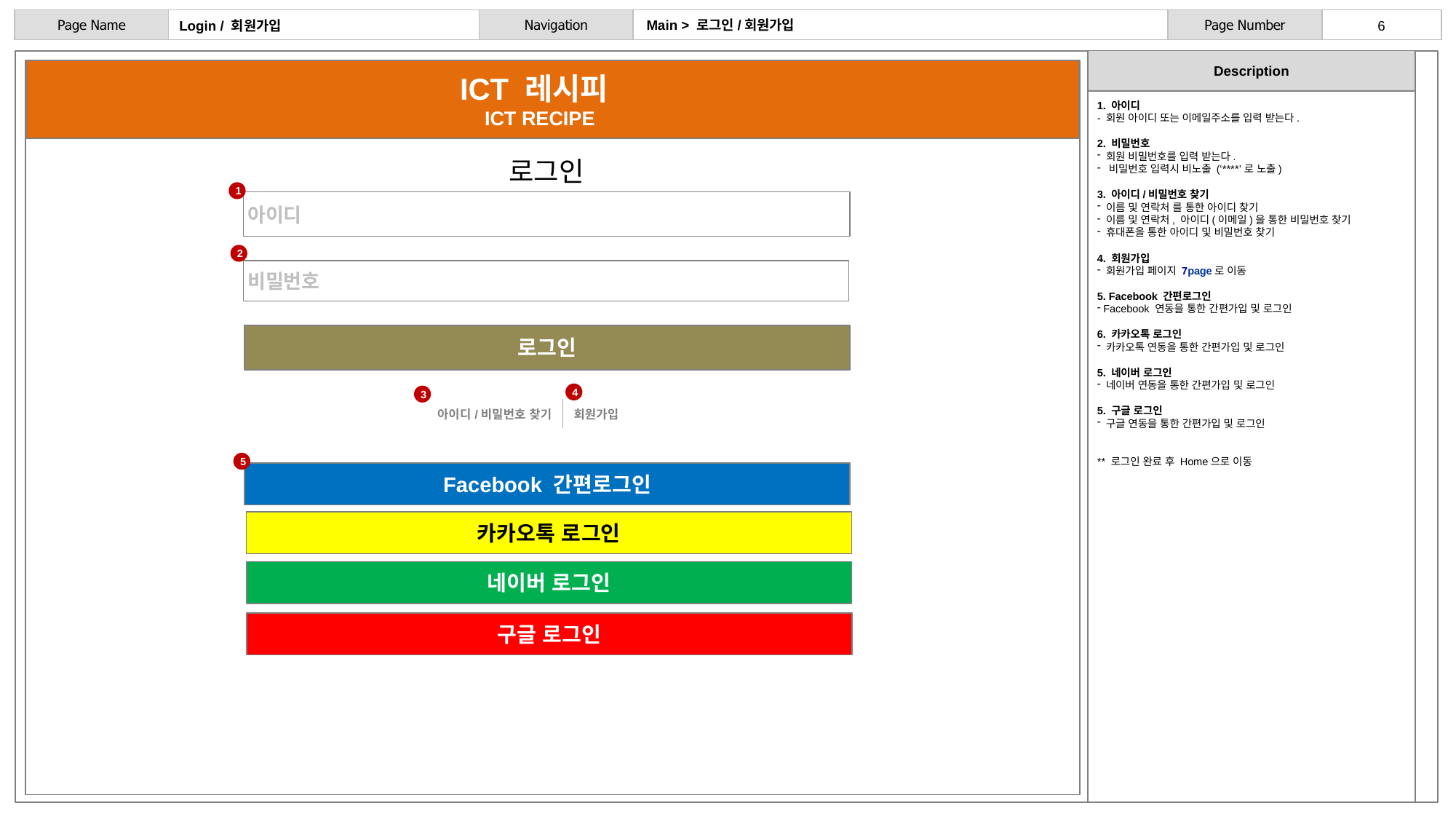

Main > 로그인/회원가입
# Login / 회원가입
Description

ICT 레시피
  ICT RECIPE
1. 아이디
- 회원 아이디 또는 이메일주소를 입력 받는다.

2. 비밀번호
 회원 비밀번호를 입력 받는다.
  비밀번호 입력시 비노출 (‘****’로 노출)

3. 아이디/비밀번호 찾기
 이름 및 연락처 를 통한 아이디 찾기
 이름 및 연락처, 아이디(이메일)을 통한 비밀번호 찾기
 휴대폰을 통한 아이디 및 비밀번호 찾기

4. 회원가입
 회원가입 페이지 7page로 이동

5. Facebook 간편로그인
 Facebook 연동을 통한 간편가입 및 로그인

6. 카카오톡 로그인
 카카오톡 연동을 통한 간편가입 및 로그인

5. 네이버 로그인
 네이버 연동을 통한 간편가입 및 로그인

5. 구글 로그인
 구글 연동을 통한 간편가입 및 로그인

** 로그인 완료 후 Home으로 이동

로그인
1
아이디
비밀번호
로그인

2
4
3
| 아이디/비밀번호 찾기 | 회원가입 |
| --- | --- |
5
Facebook 간편로그인
카카오톡 로그인
네이버 로그인
구글 로그인